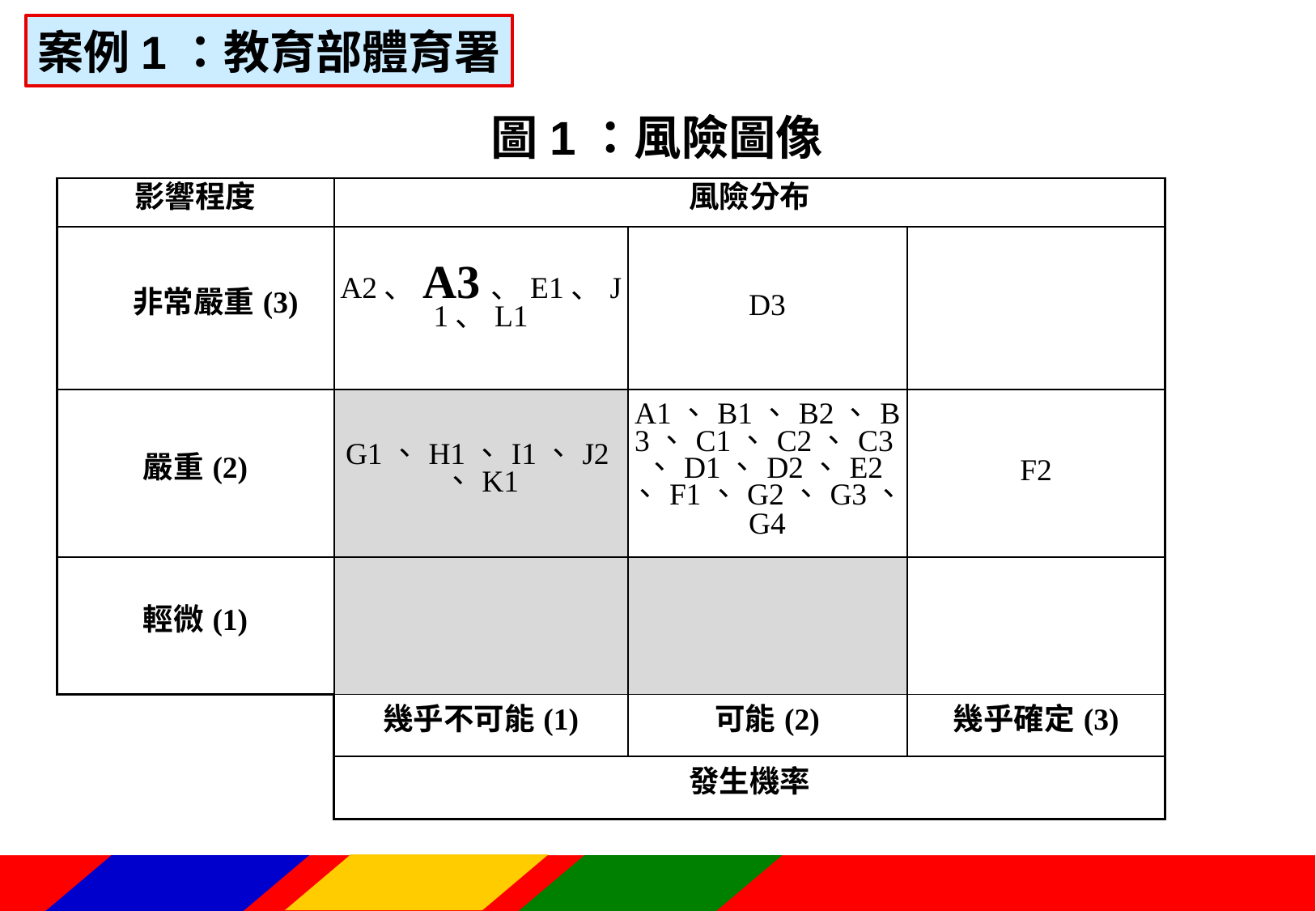

案例1：教育部體育署
圖1：風險圖像
| 影響程度 | 風險分布 |  |  |
| --- | --- | --- | --- |
| 非常嚴重(3) | A2、A3、E1、J1、L1 | D3 |  |
| 嚴重(2) | G1、H1、I1、J2、K1 | A1、B1、B2、B3、C1、C2、C3、D1、D2、E2、F1、G2、G3、G4 | F2 |
| 輕微(1) |  |  |  |
|  | 幾乎不可能(1) | 可能(2) | 幾乎確定(3) |
|  | 發生機率 |  |  |

95